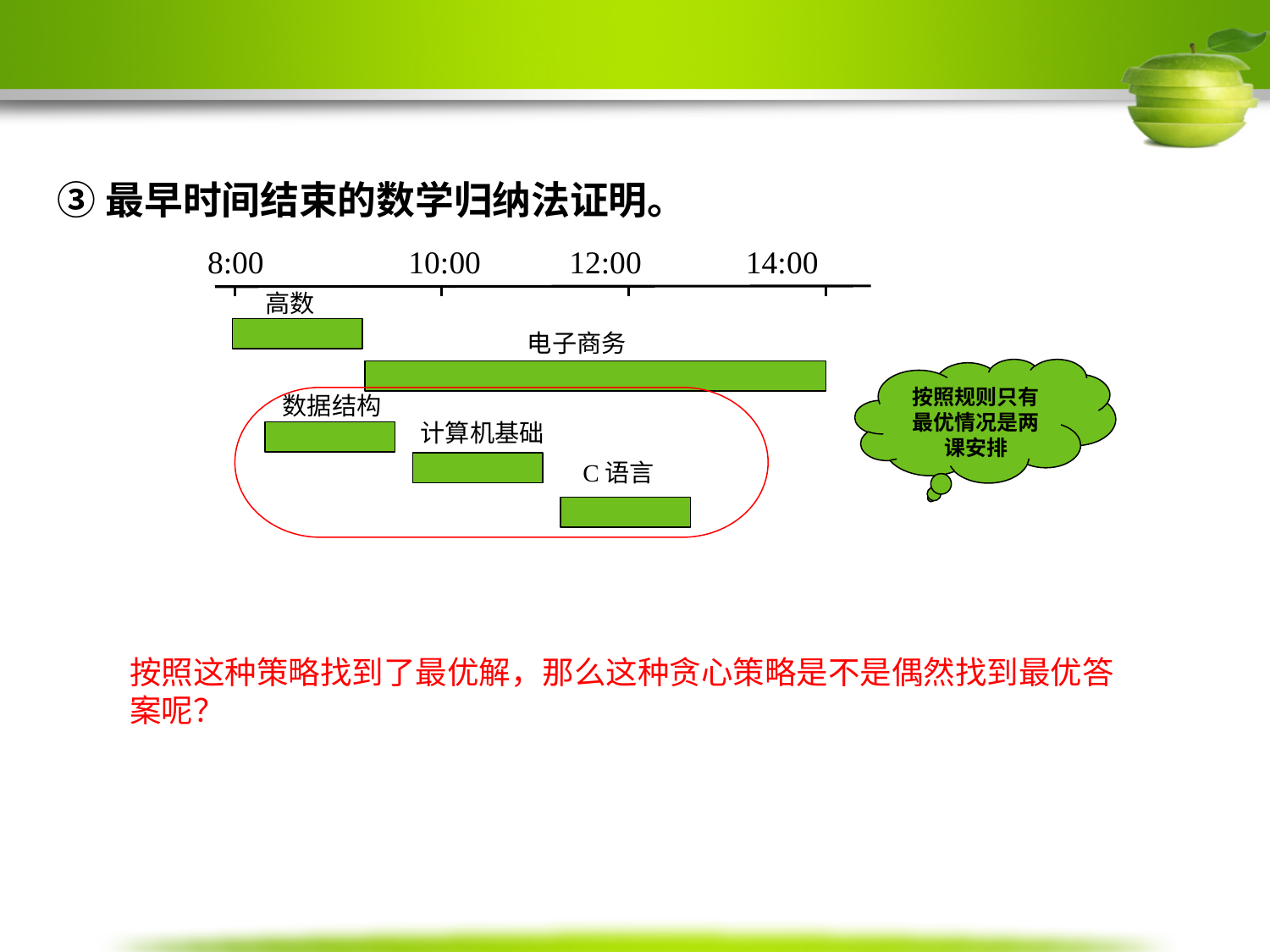

③最早时间结束的数学归纳法证明。

8:00                  10:00           12:00             14:00
高数

电子商务
按照规则只有最优情况是两课安排

数据结构

计算机基础

C语言

按照这种策略找到了最优解，那么这种贪心策略是不是偶然找到最优答案呢？